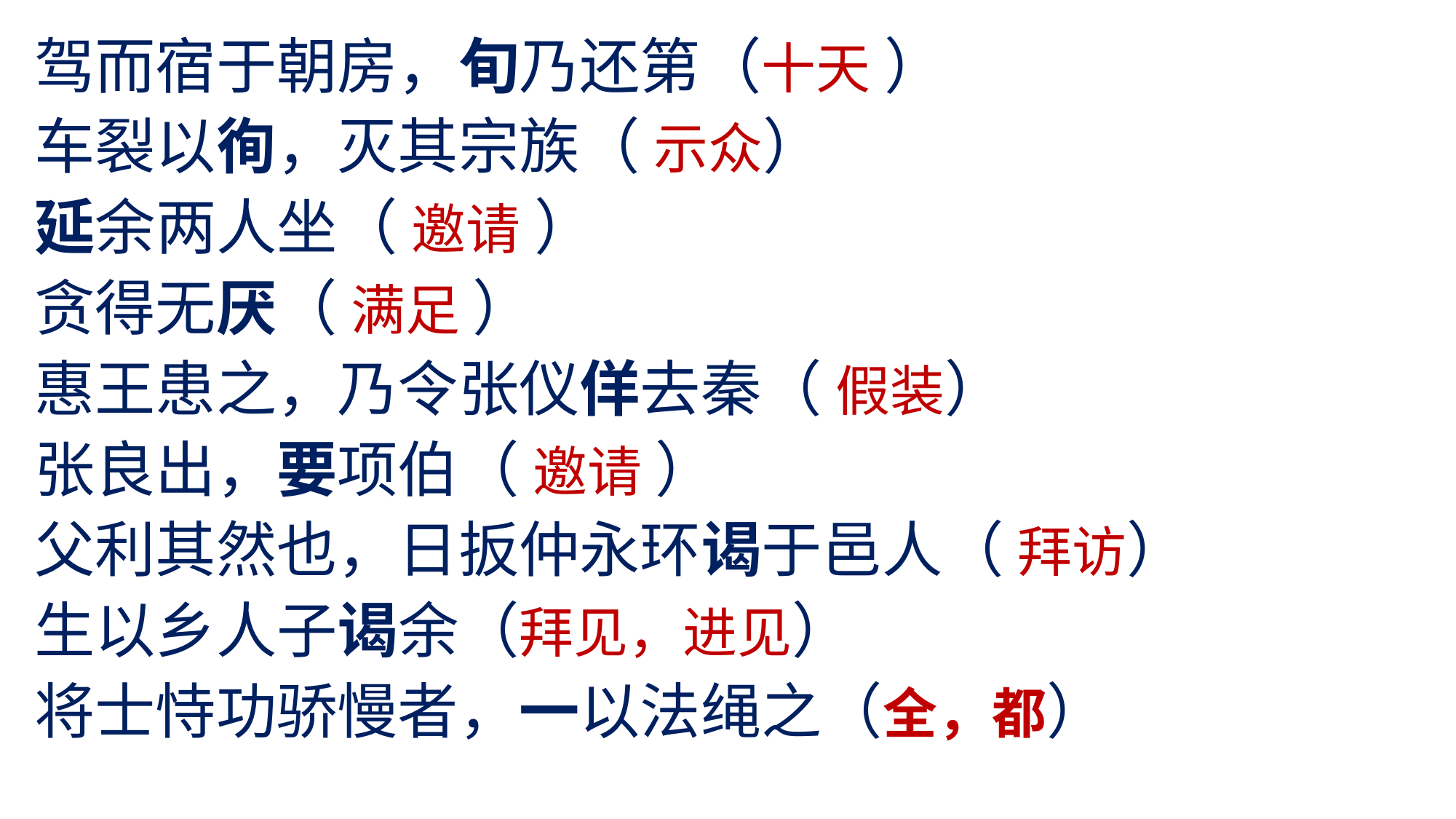

驾而宿于朝房，旬乃还第（十天 ）
车裂以徇，灭其宗族（ 示众）
延余两人坐（ 邀请 ）
贪得无厌（ 满足 ）
惠王患之，乃令张仪佯去秦（ 假装）
张良出，要项伯（ 邀请 ）
父利其然也，日扳仲永环谒于邑人（ 拜访）
生以乡人子谒余（拜见，进见）
将士恃功骄慢者，一以法绳之（全，都）